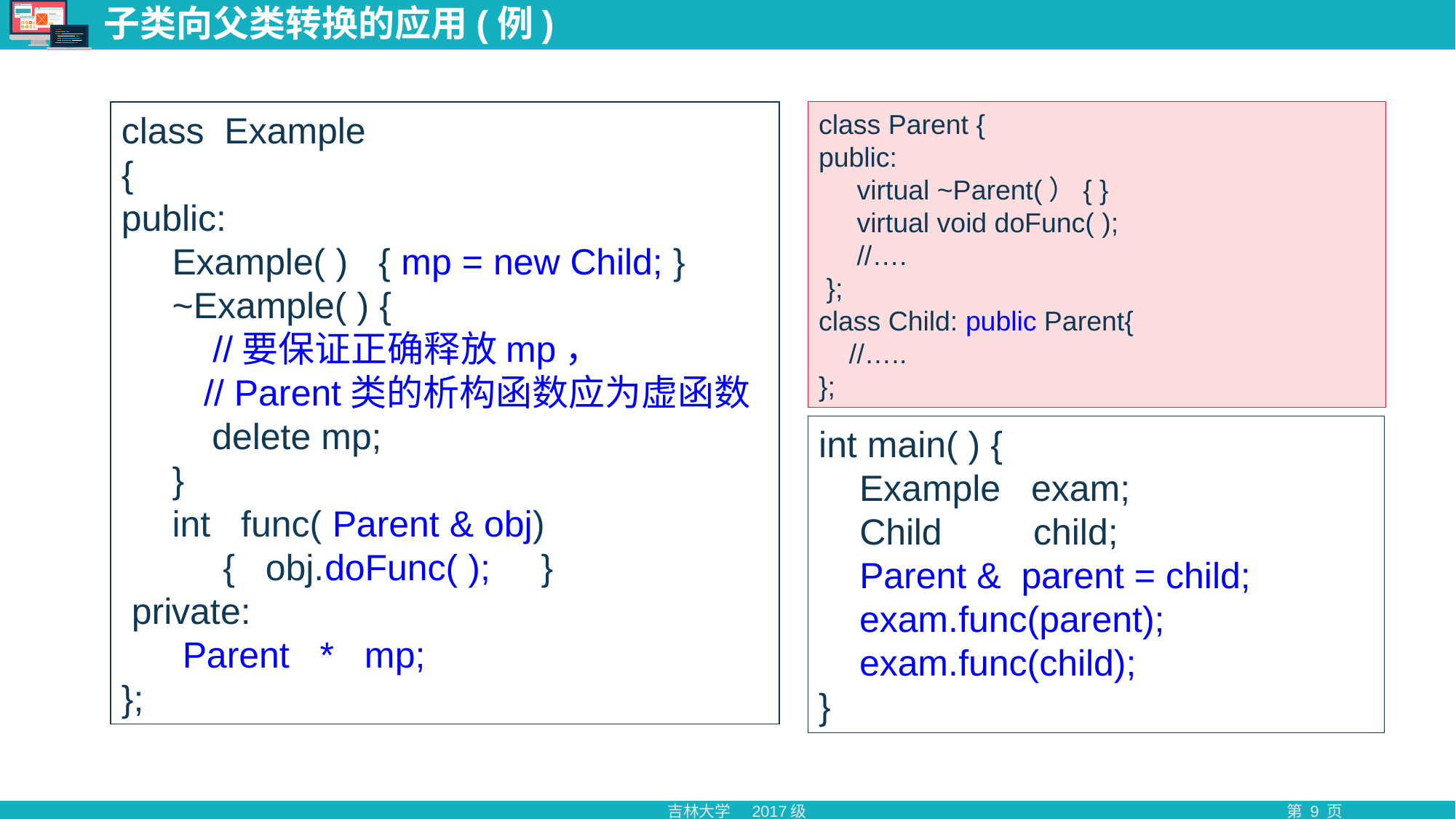

# 子类向父类转换的应用(例)
class  Example
{
public:
     Example( )   { mp = new Child; }
     ~Example( ) {
         //要保证正确释放mp，
         // Parent类的析构函数应为虚函数
          delete mp;
     }
     int   func( Parent & obj)
          {   obj.doFunc( );     }
 private:
      Parent   *   mp;
};
class Parent {
public:
     virtual ~Parent(）{ }
     virtual void doFunc( );
     //….
 };
class Child: public Parent{
    //…..
};
int main( ) {
    Example   exam;
    Child         child;
    Parent &  parent = child;
    exam.func(parent);
    exam.func(child);
}